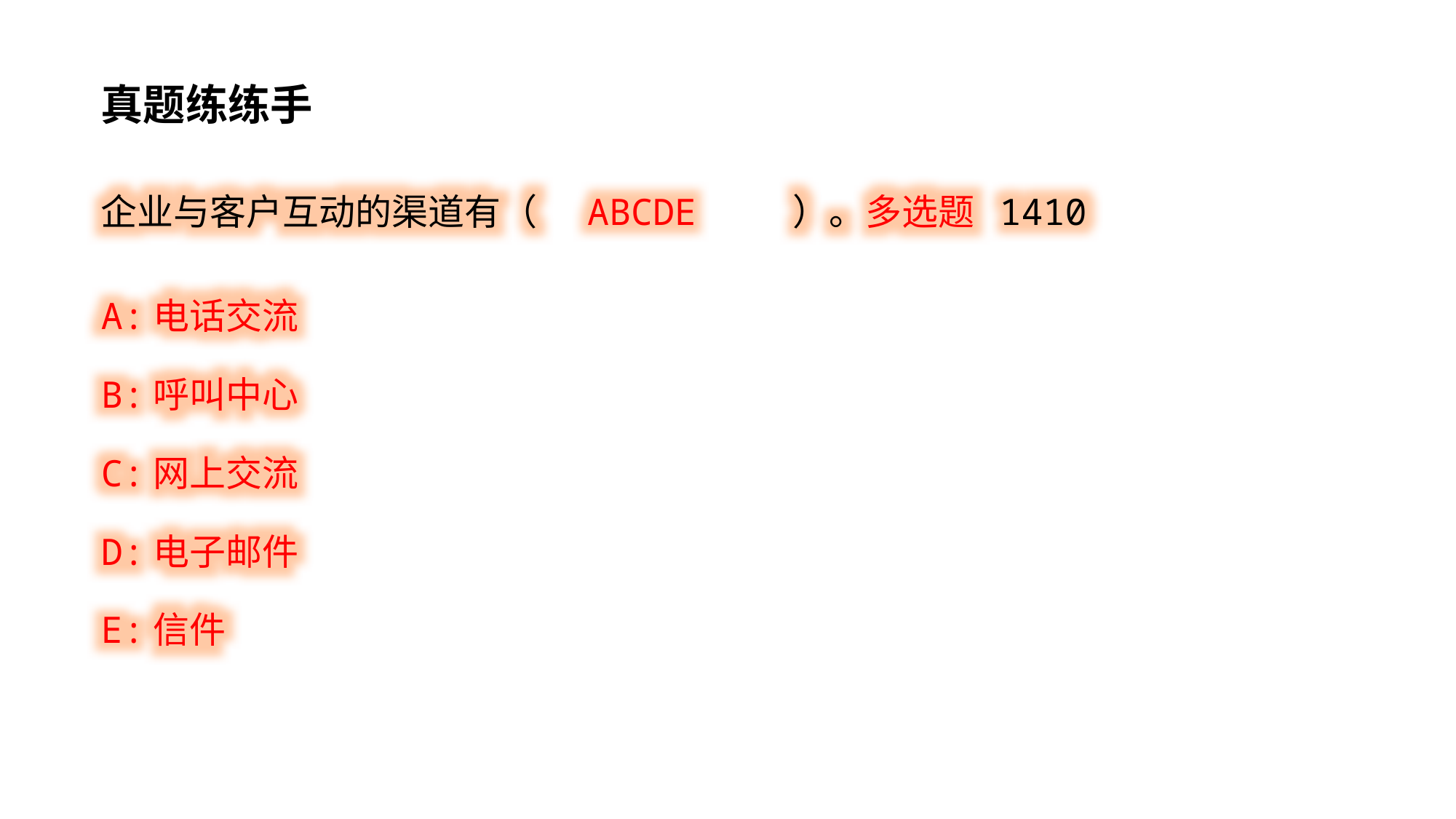

真题练练手
企业与客户互动的渠道有（     ABCDE    ）。多选题  1410

A:电话交流

B:呼叫中心

C:网上交流

D:电子邮件

E:信件